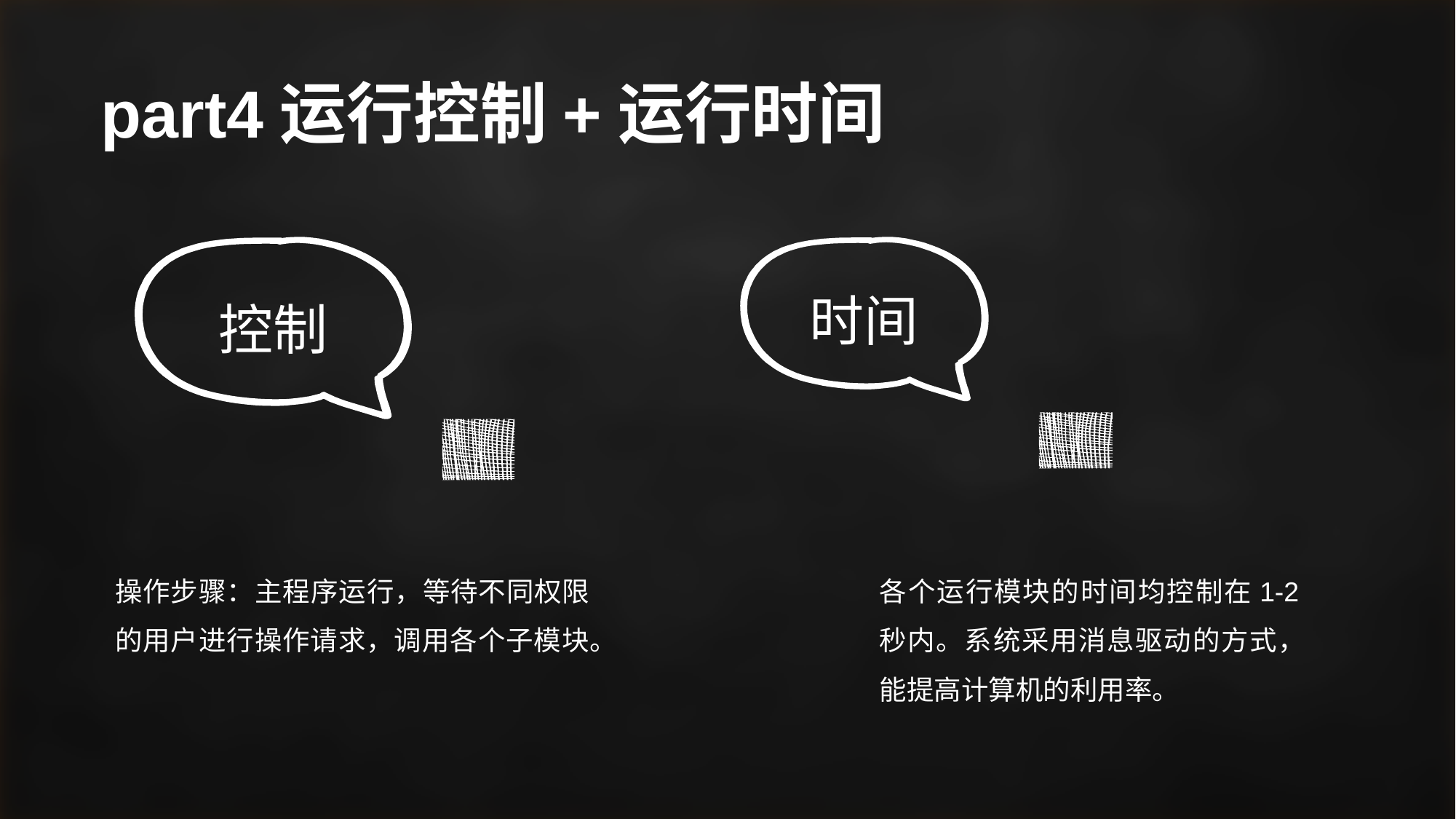

# part4运行控制+运行时间
控制
时间

操作步骤：主程序运行，等待不同权限的用户进行操作请求，调用各个子模块。
各个运行模块的时间均控制在1-2秒内。系统采用消息驱动的方式，能提高计算机的利用率。